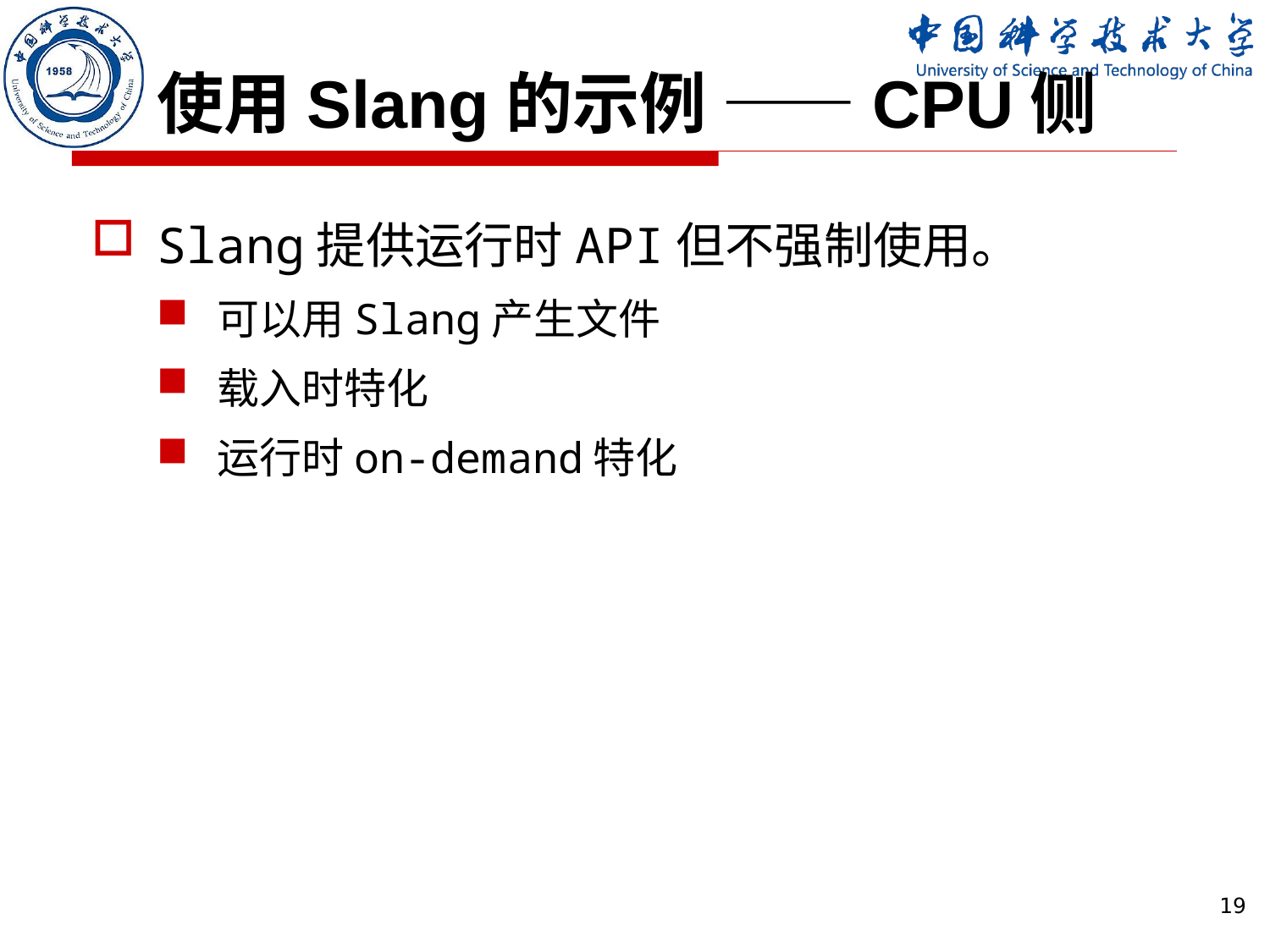

# 使用Slang的示例 ——CPU侧
Slang提供运行时API但不强制使用。
可以用Slang产生文件
载入时特化
运行时on-demand特化

19